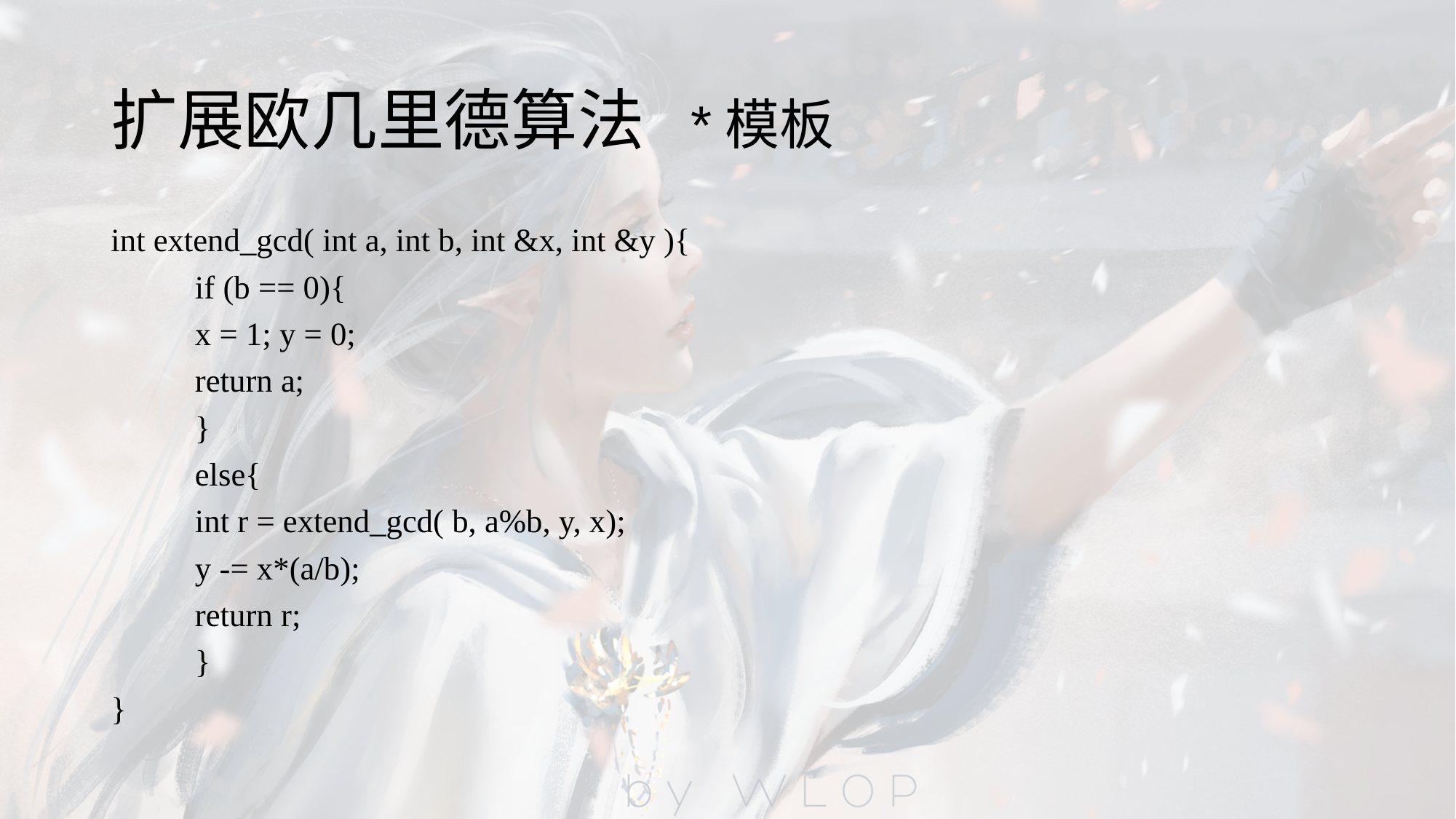

# 扩展欧几里德算法  *模板
int extend_gcd( int a, int b, int &x, int &y ){
	if (b == 0){
		x = 1; y = 0;
		return a;
	}
	else{
		int r = extend_gcd( b, a%b, y, x);
		y -= x*(a/b);
		return r;
	}
}